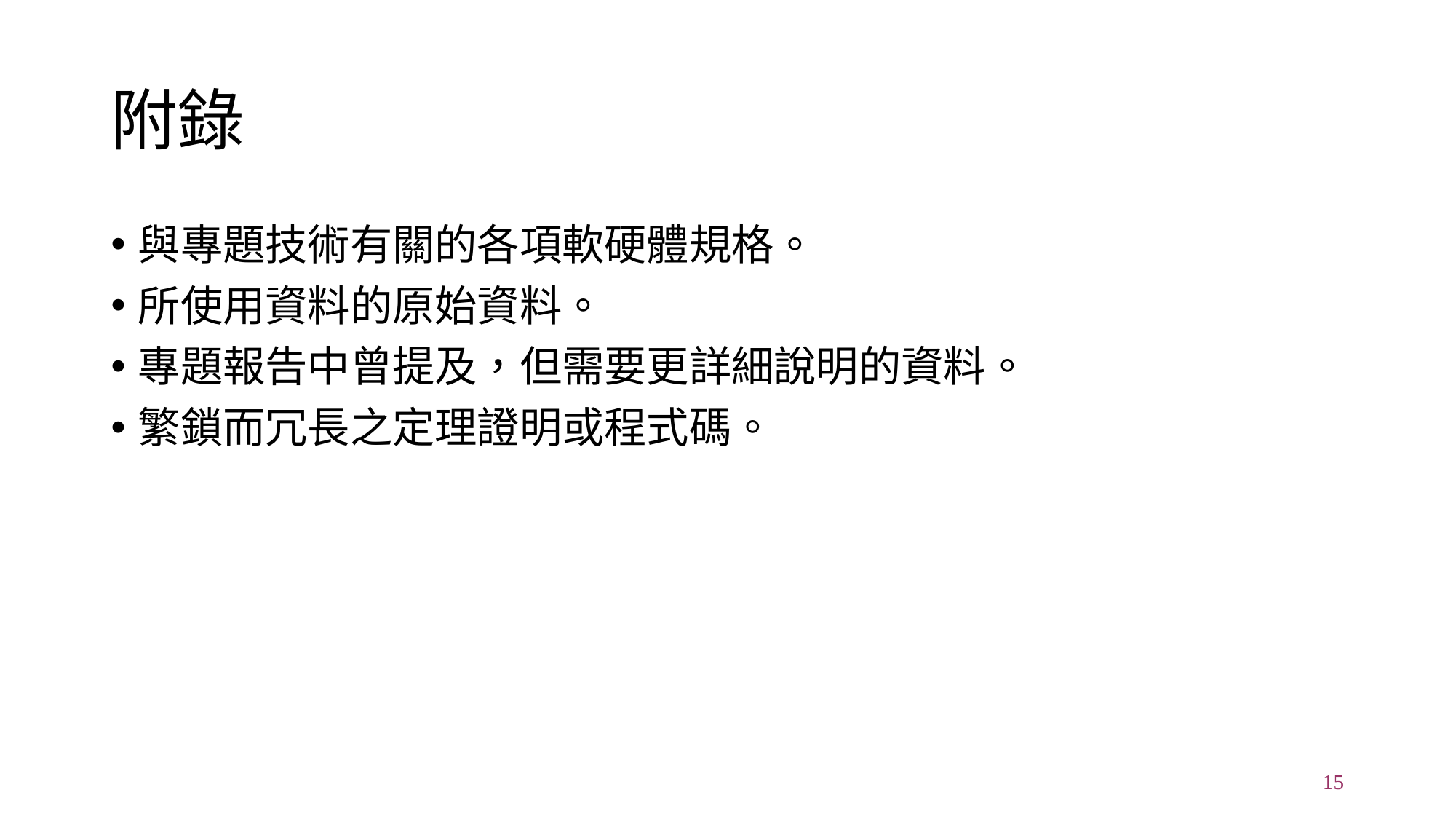

# 附錄
與專題技術有關的各項軟硬體規格。
所使用資料的原始資料。
專題報告中曾提及，但需要更詳細說明的資料。
繁鎖而冗長之定理證明或程式碼。
15